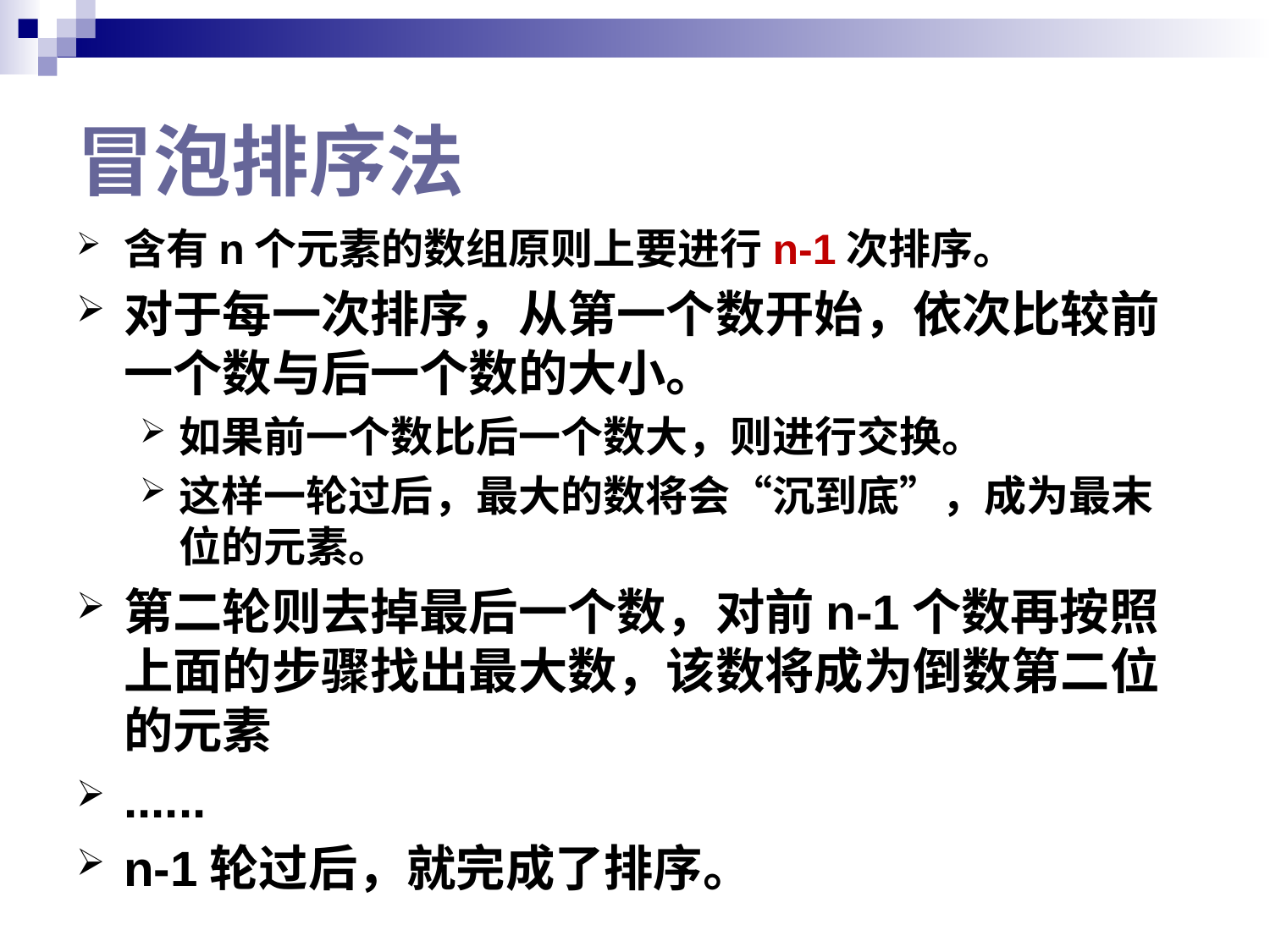

# 冒泡排序法
含有n个元素的数组原则上要进行n-1次排序。
对于每一次排序，从第一个数开始，依次比较前一个数与后一个数的大小。
如果前一个数比后一个数大，则进行交换。
这样一轮过后，最大的数将会“沉到底”，成为最末位的元素。
第二轮则去掉最后一个数，对前n-1个数再按照上面的步骤找出最大数，该数将成为倒数第二位的元素
......
n-1轮过后，就完成了排序。